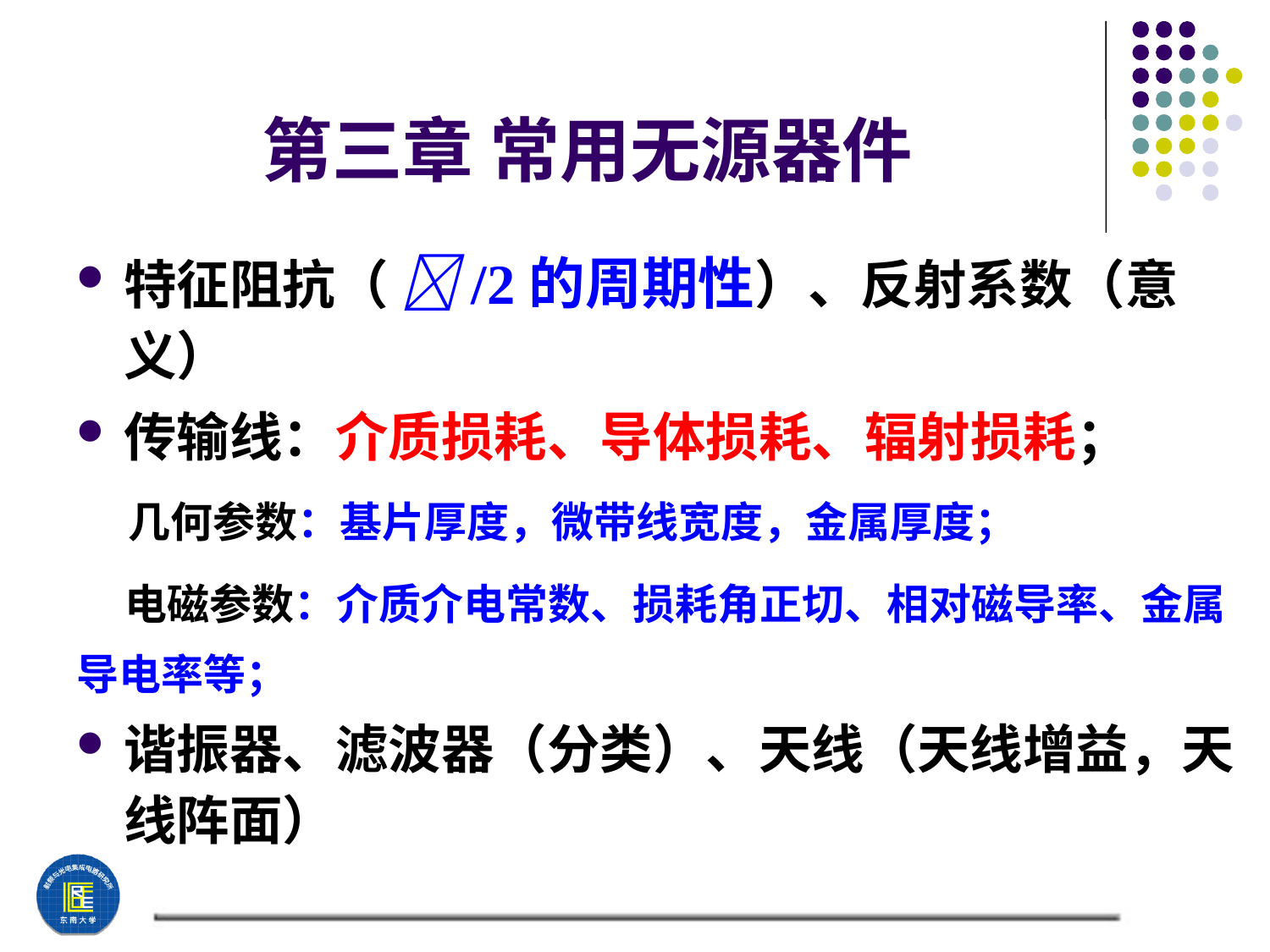

# 第三章 常用无源器件
特征阻抗（ λ/2的周期性）、反射系数（意义）
传输线：介质损耗、导体损耗、辐射损耗；
   几何参数：基片厚度，微带线宽度，金属厚度；
    电磁参数：介质介电常数、损耗角正切、相对磁导率、金属导电率等；
谐振器、滤波器（分类）、天线（天线增益，天线阵面）

14